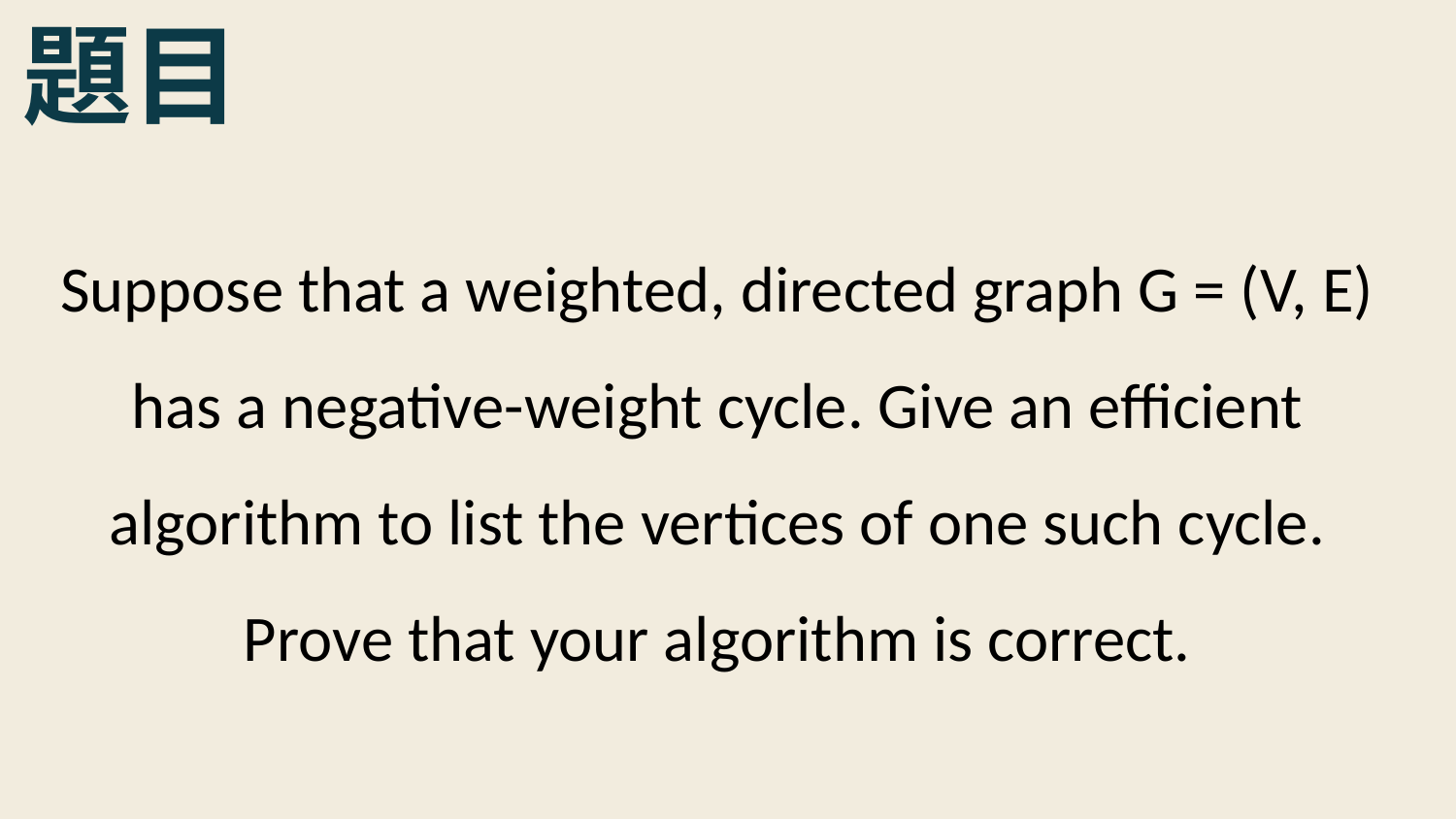

題目
Suppose that a weighted, directed graph G = (V, E) has a negative-weight cycle. Give an efficient algorithm to list the vertices of one such cycle. Prove that your algorithm is correct.